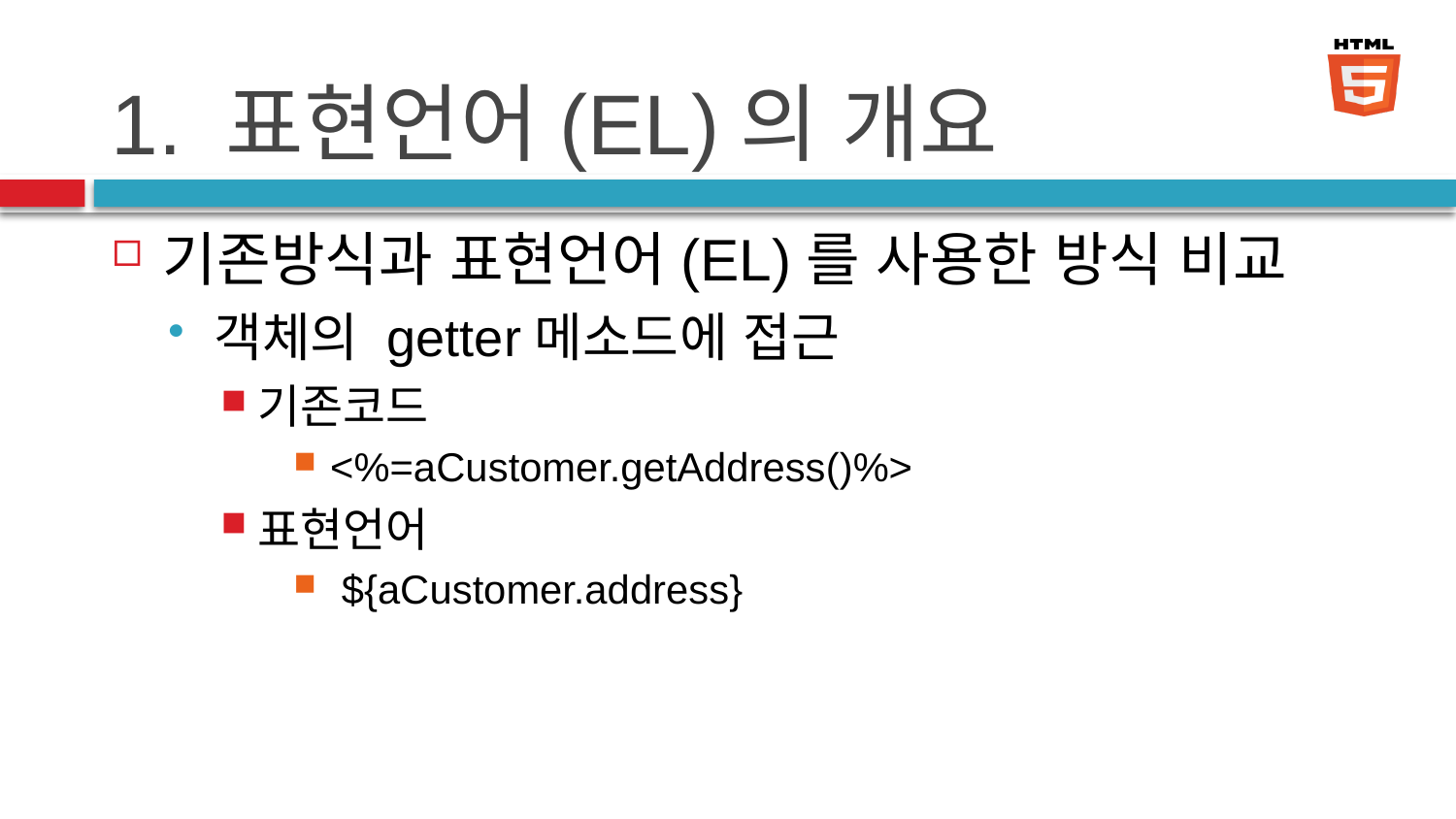

# 1. 표현언어(EL)의 개요
기존방식과 표현언어(EL)를 사용한 방식 비교
객체의 getter메소드에 접근
기존코드
<%=aCustomer.getAddress()%>
표현언어
 ${aCustomer.address}